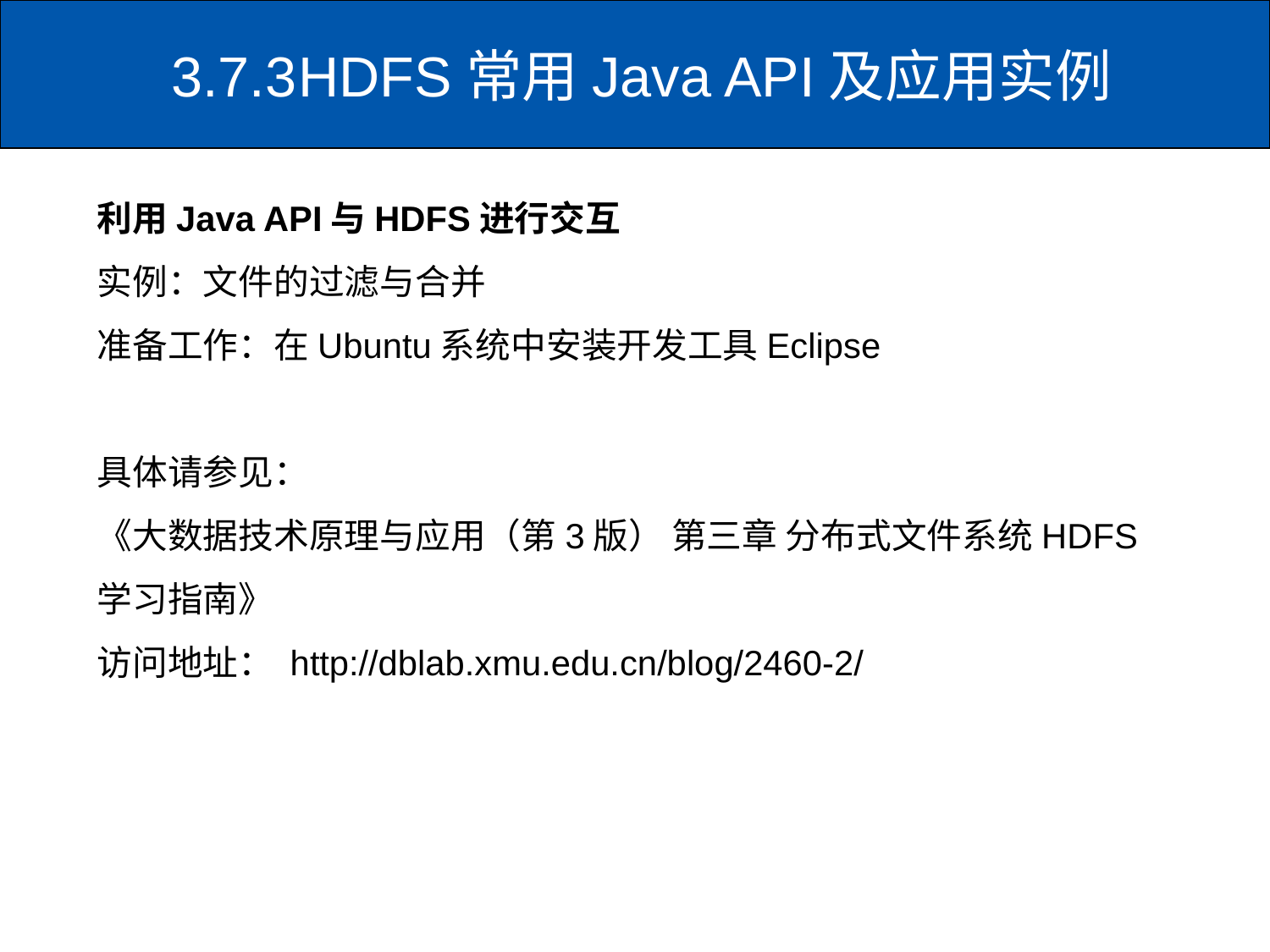

# 3.7.3	HDFS常用Java API及应用实例
利用Java API与HDFS进行交互
实例：文件的过滤与合并
准备工作：在Ubuntu系统中安装开发工具Eclipse

具体请参见：
《大数据技术原理与应用（第3版） 第三章 分布式文件系统HDFS 学习指南》
访问地址： http://dblab.xmu.edu.cn/blog/2460-2/